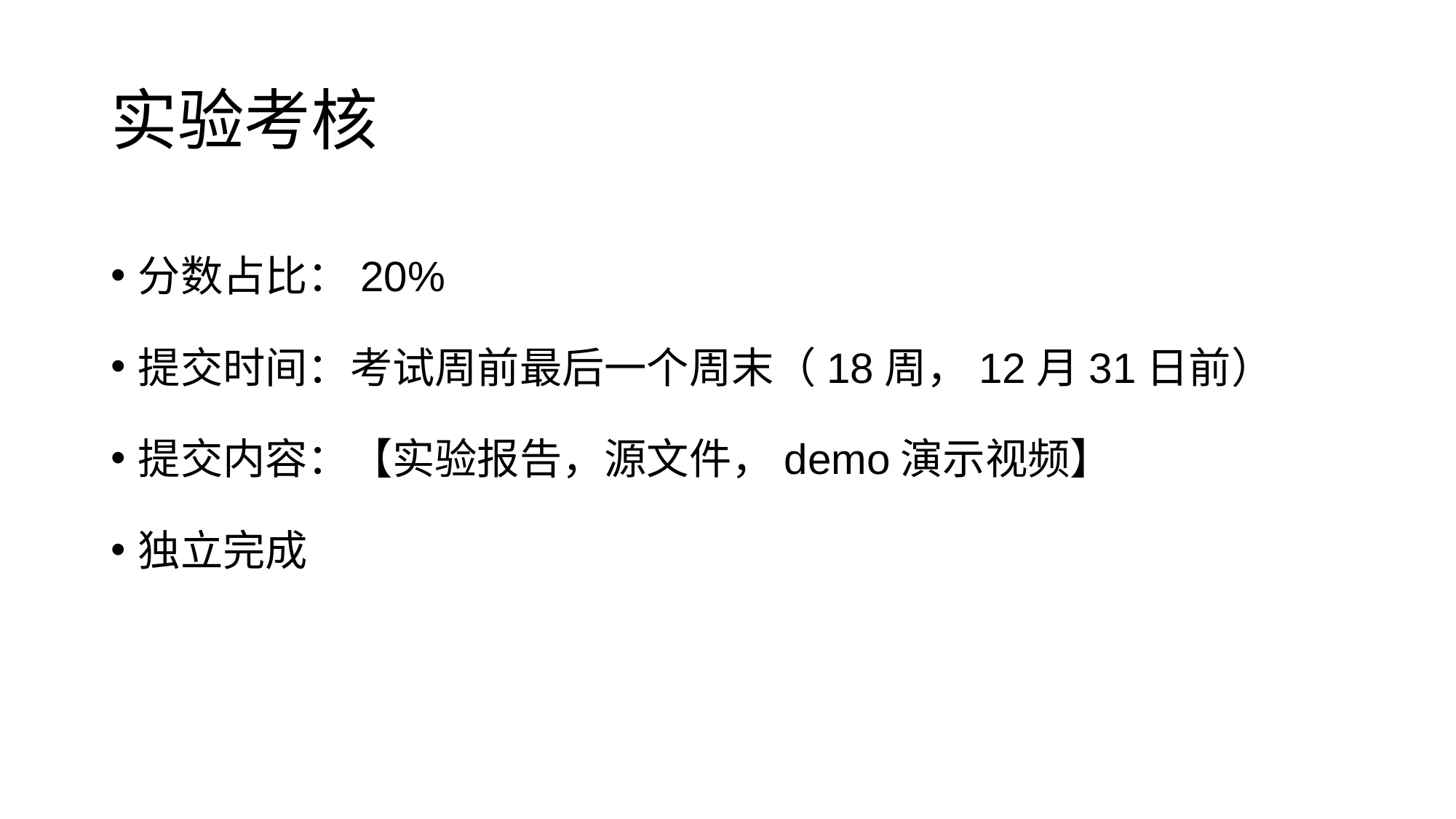

# 实验考核
分数占比：20%
提交时间：考试周前最后一个周末（18周，12月31日前）
提交内容：【实验报告，源文件，demo演示视频】
独立完成